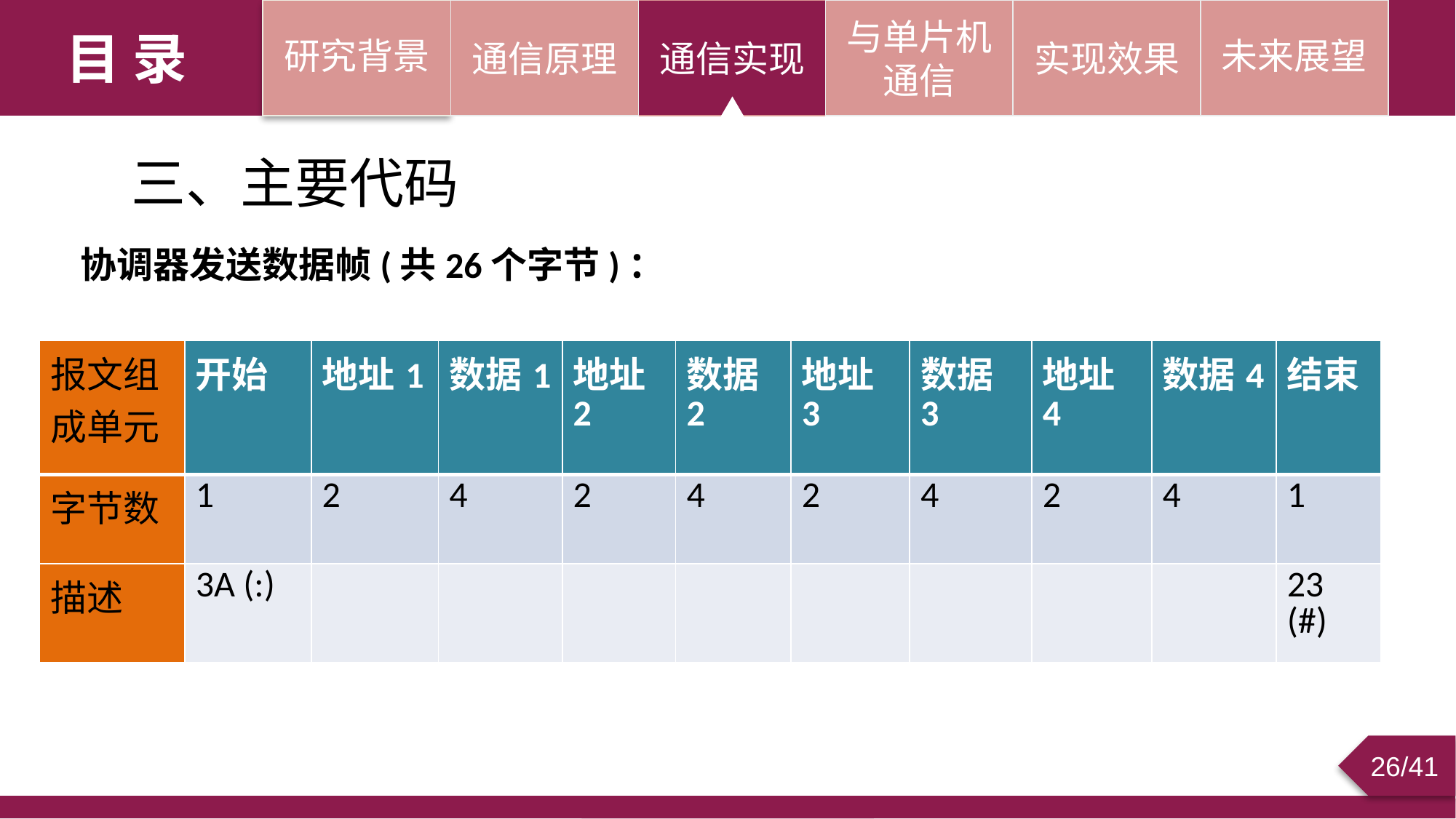

研究背景
通信原理
通信实现
与单片机通信
实现效果
未来展望

目 录

三、主要代码
协调器发送数据帧(共26个字节)：

| 报文组成单元 | 开始 | 地址1 | 数据1 | 地址2 | 数据2 | 地址3 | 数据3 | 地址4 | 数据4 | 结束 |
| --- | --- | --- | --- | --- | --- | --- | --- | --- | --- | --- |
| 字节数 | 1 | 2 | 4 | 2 | 4 | 2 | 4 | 2 | 4 | 1 |
| 描述 | 3A (:) |  |  |  |  |  |  |  |  | 23 (#) |
26/41